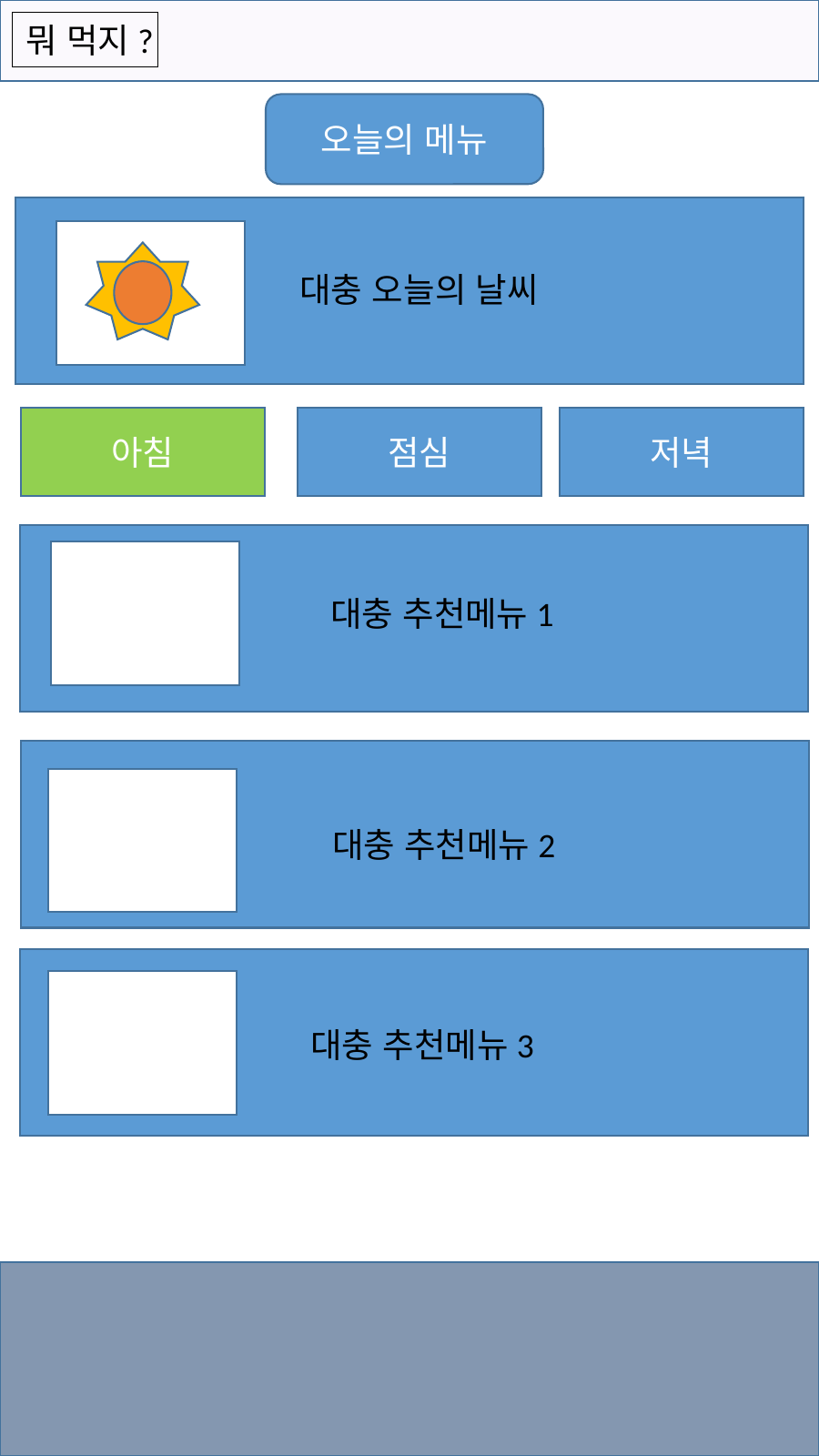

뭐 먹지?
오늘의 메뉴

대충 오늘의 날씨
점심
저녁
아침

대충 추천메뉴1

대충 추천메뉴2

대충 추천메뉴3